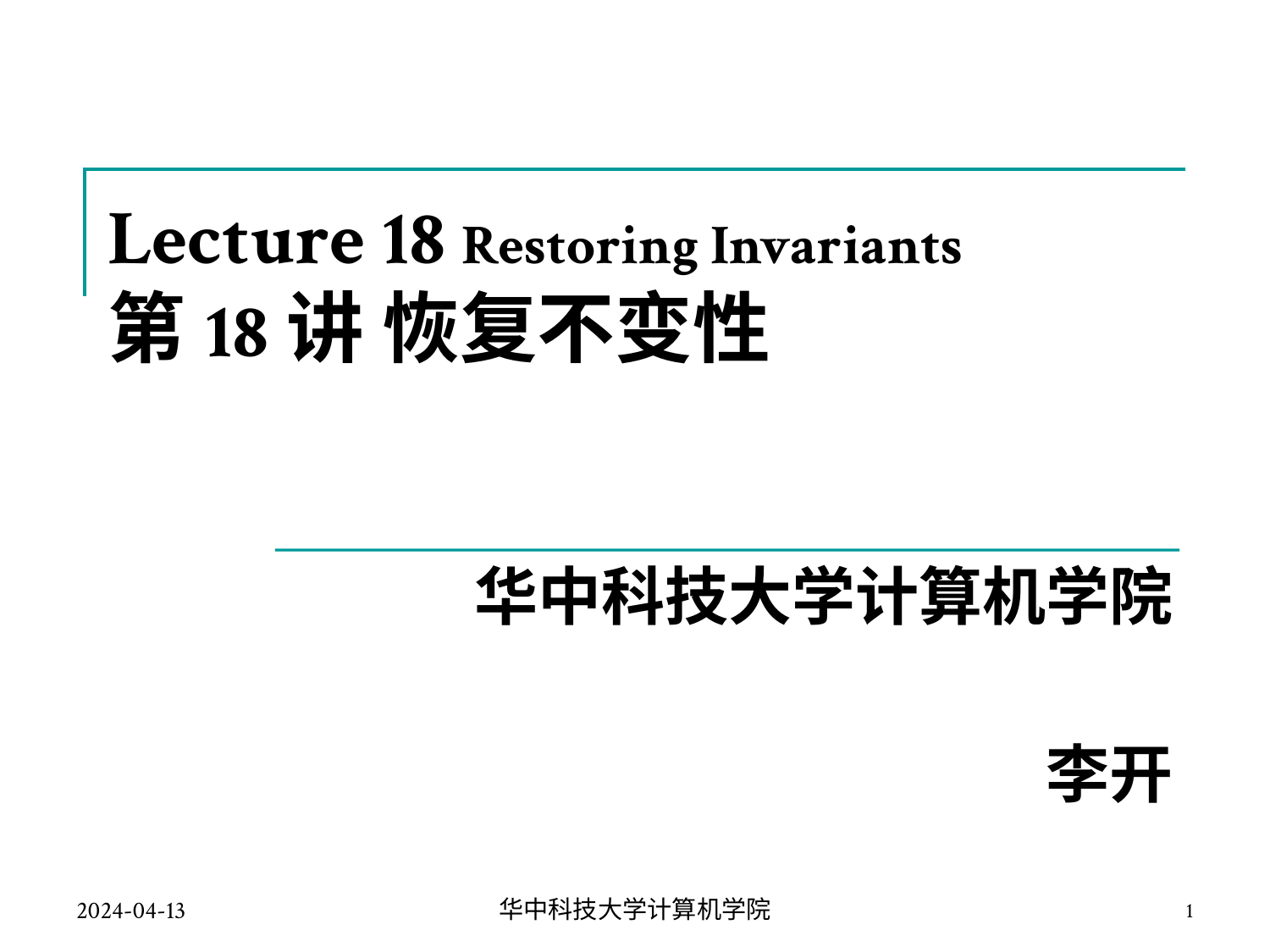

# Lecture 18 Restoring Invariants 第18讲 恢复不变性
华中科技大学计算机学院

李开
2024-04-13
华中科技大学计算机学院
1